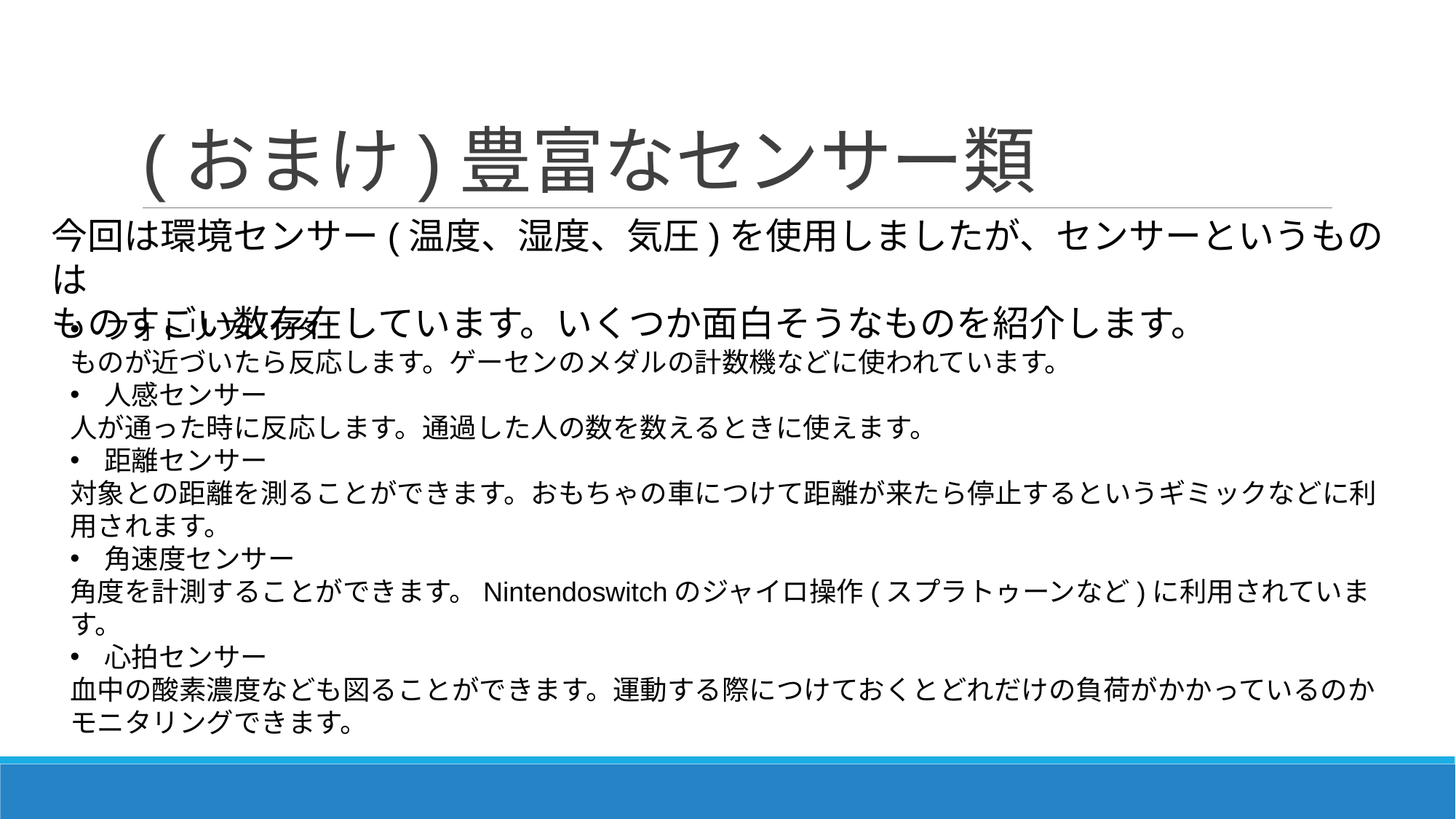

# (おまけ)豊富なセンサー類
今回は環境センサー(温度、湿度、気圧)を使用しましたが、センサーというものは
ものすごい数存在しています。いくつか面白そうなものを紹介します。
フォトリフレクタ
ものが近づいたら反応します。ゲーセンのメダルの計数機などに使われています。
人感センサー
人が通った時に反応します。通過した人の数を数えるときに使えます。
距離センサー
対象との距離を測ることができます。おもちゃの車につけて距離が来たら停止するというギミックなどに利用されます。
角速度センサー
角度を計測することができます。Nintendoswitchのジャイロ操作(スプラトゥーンなど)に利用されています。
心拍センサー
血中の酸素濃度なども図ることができます。運動する際につけておくとどれだけの負荷がかかっているのかモニタリングできます。